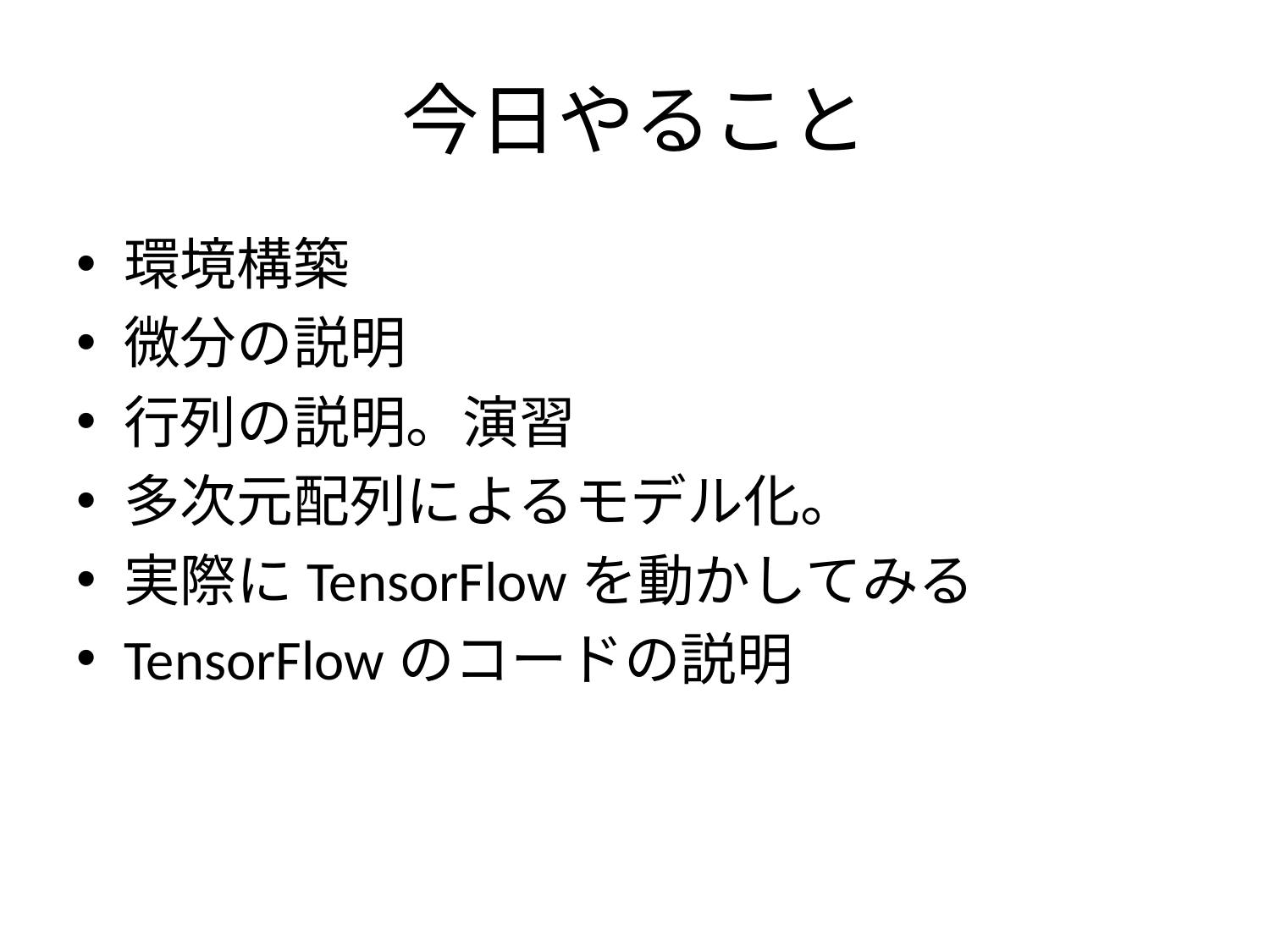

# 今日やること
環境構築
微分の説明
行列の説明。演習
多次元配列によるモデル化。
実際にTensorFlowを動かしてみる
TensorFlowのコードの説明